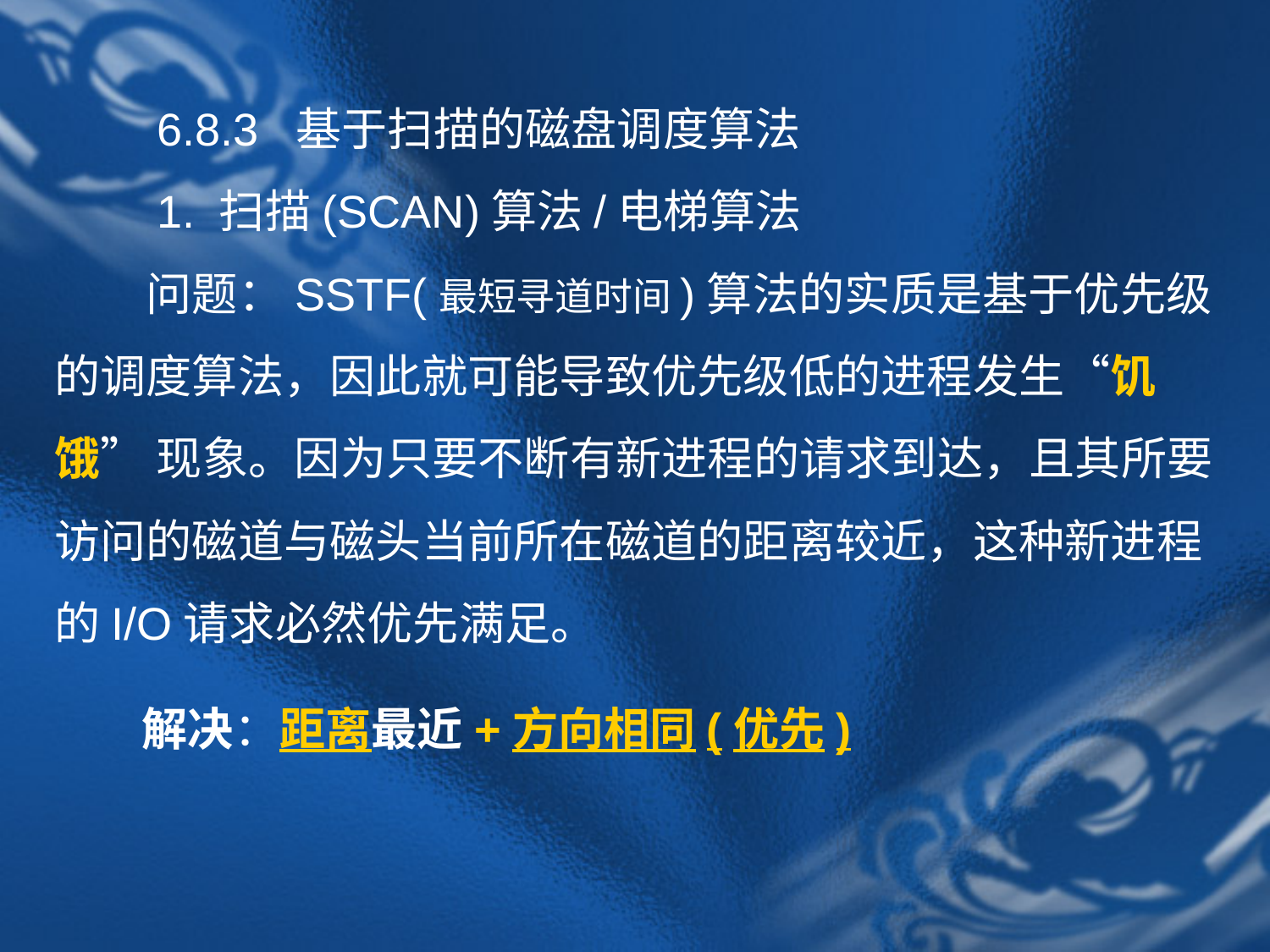

6.8.3  基于扫描的磁盘调度算法
　　1. 扫描(SCAN)算法/电梯算法
　　问题：SSTF(最短寻道时间)算法的实质是基于优先级的调度算法，因此就可能导致优先级低的进程发生“饥饿” 现象。因为只要不断有新进程的请求到达，且其所要访问的磁道与磁头当前所在磁道的距离较近，这种新进程的I/O请求必然优先满足。
解决：距离最近+方向相同(优先)